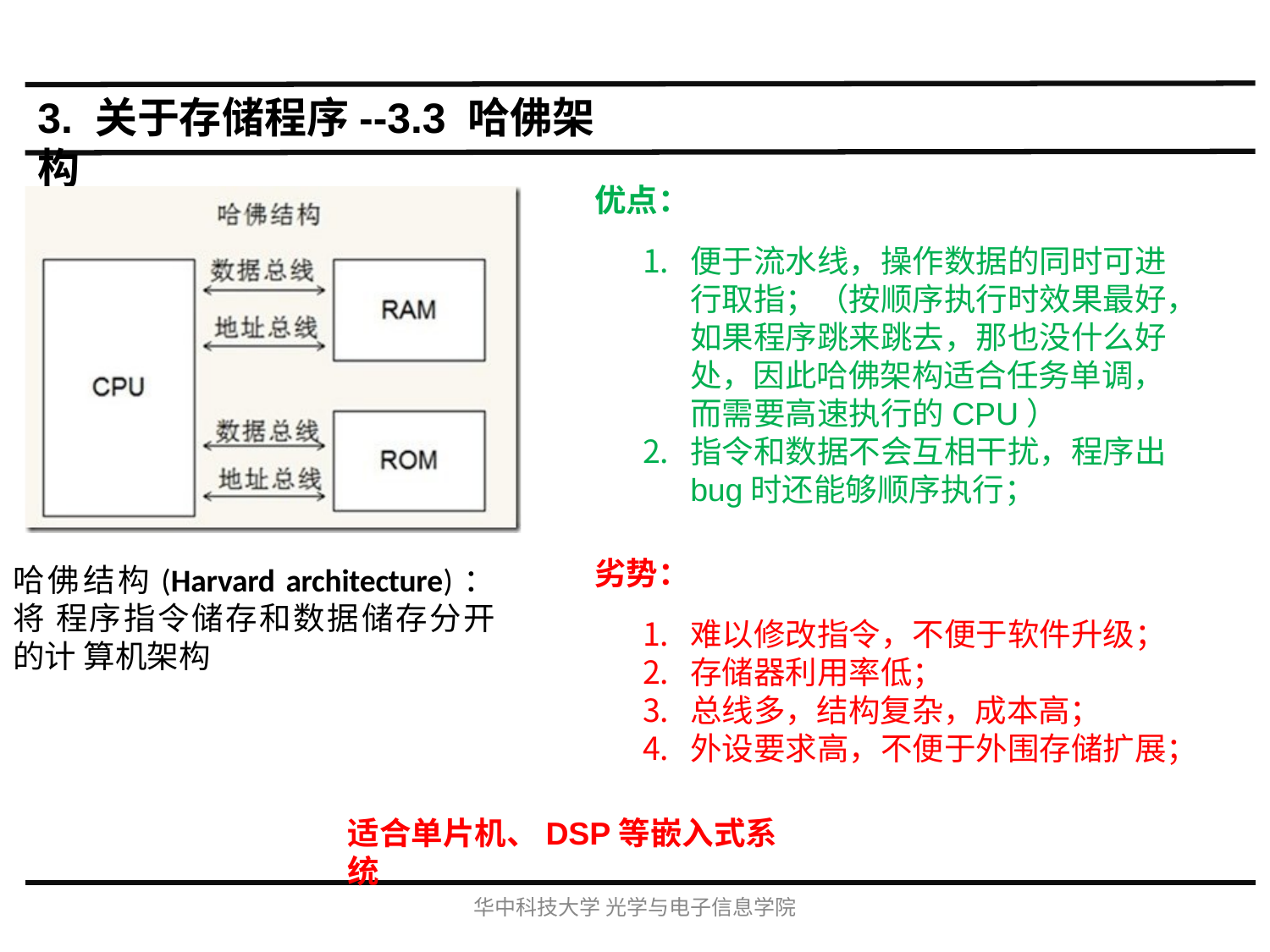

# 3. 关于存储程序--3.3 哈佛架构
优点：
便于流水线，操作数据的同时可进 行取指；（按顺序执行时效果最好， 如果程序跳来跳去，那也没什么好 处，因此哈佛架构适合任务单调，  而需要高速执行的CPU）
指令和数据不会互相干扰，程序出
bug时还能够顺序执行；

劣势：
难以修改指令，不便于软件升级；
存储器利用率低；
总线多，结构复杂，成本高；
外设要求高，不便于外围存储扩展；
哈佛结构(Harvard architecture)：将 程序指令储存和数据储存分开的计 算机架构
适合单片机、DSP等嵌入式系统
华中科技大学光学与电子信息学院